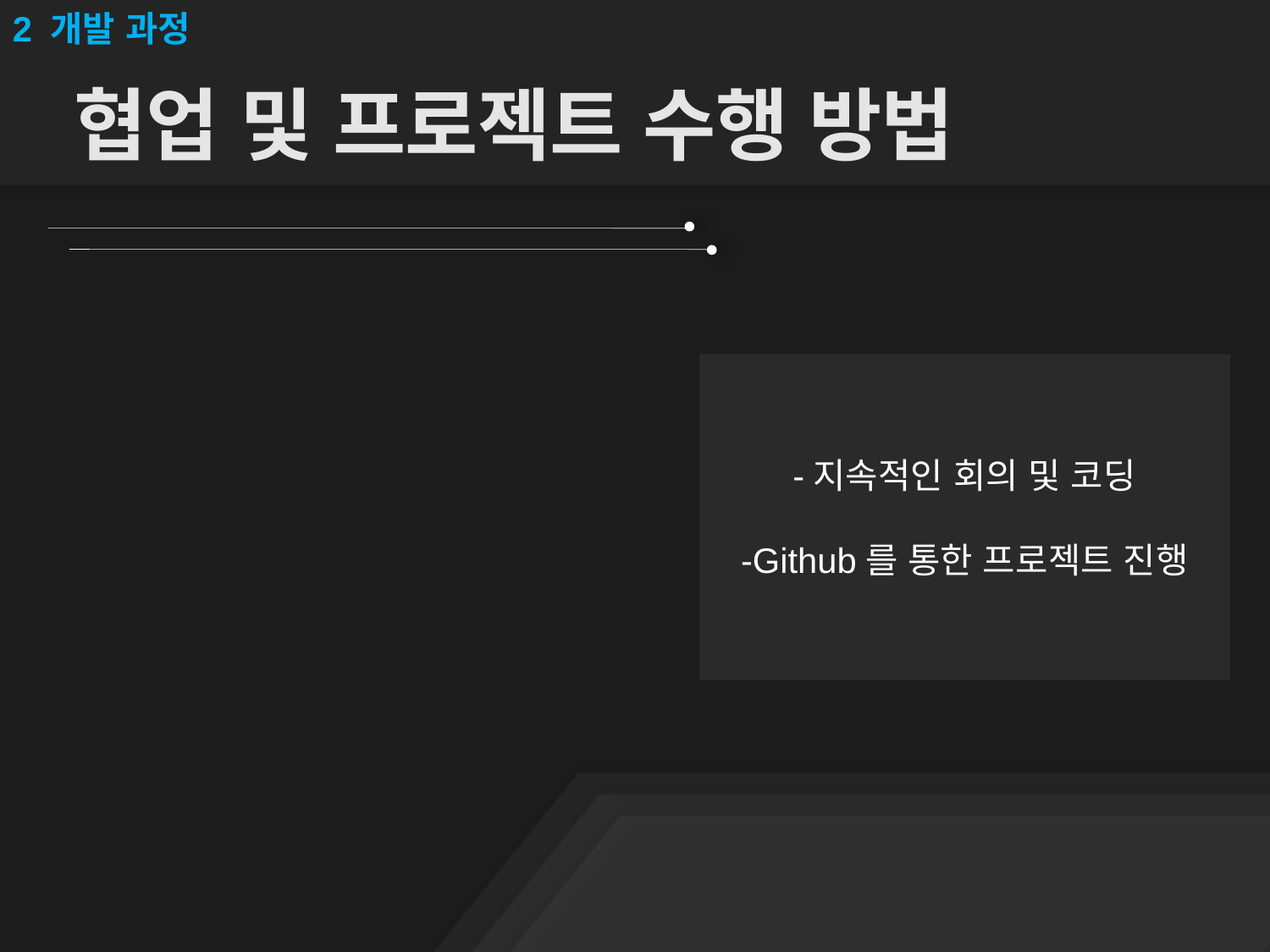

2 개발 과정

# 협업 및 프로젝트 수행 방법

-지속적인 회의 및 코딩

-Github를 통한 프로젝트 진행